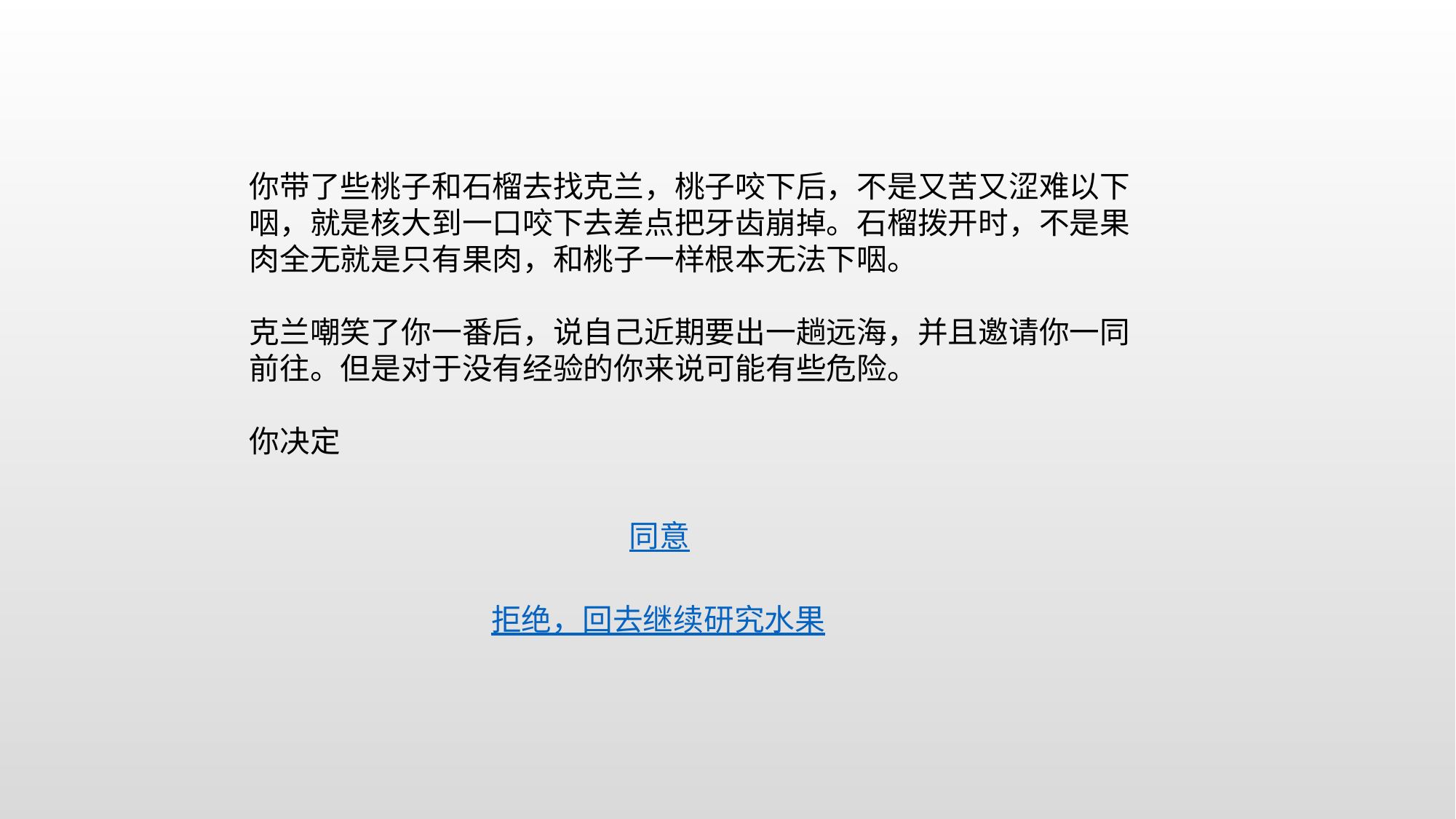

你带了些桃子和石榴去找克兰，桃子咬下后，不是又苦又涩难以下咽，就是核大到一口咬下去差点把牙齿崩掉。石榴拨开时，不是果肉全无就是只有果肉，和桃子一样根本无法下咽。

克兰嘲笑了你一番后，说自己近期要出一趟远海，并且邀请你一同前往。但是对于没有经验的你来说可能有些危险。

你决定
同意
拒绝，回去继续研究水果